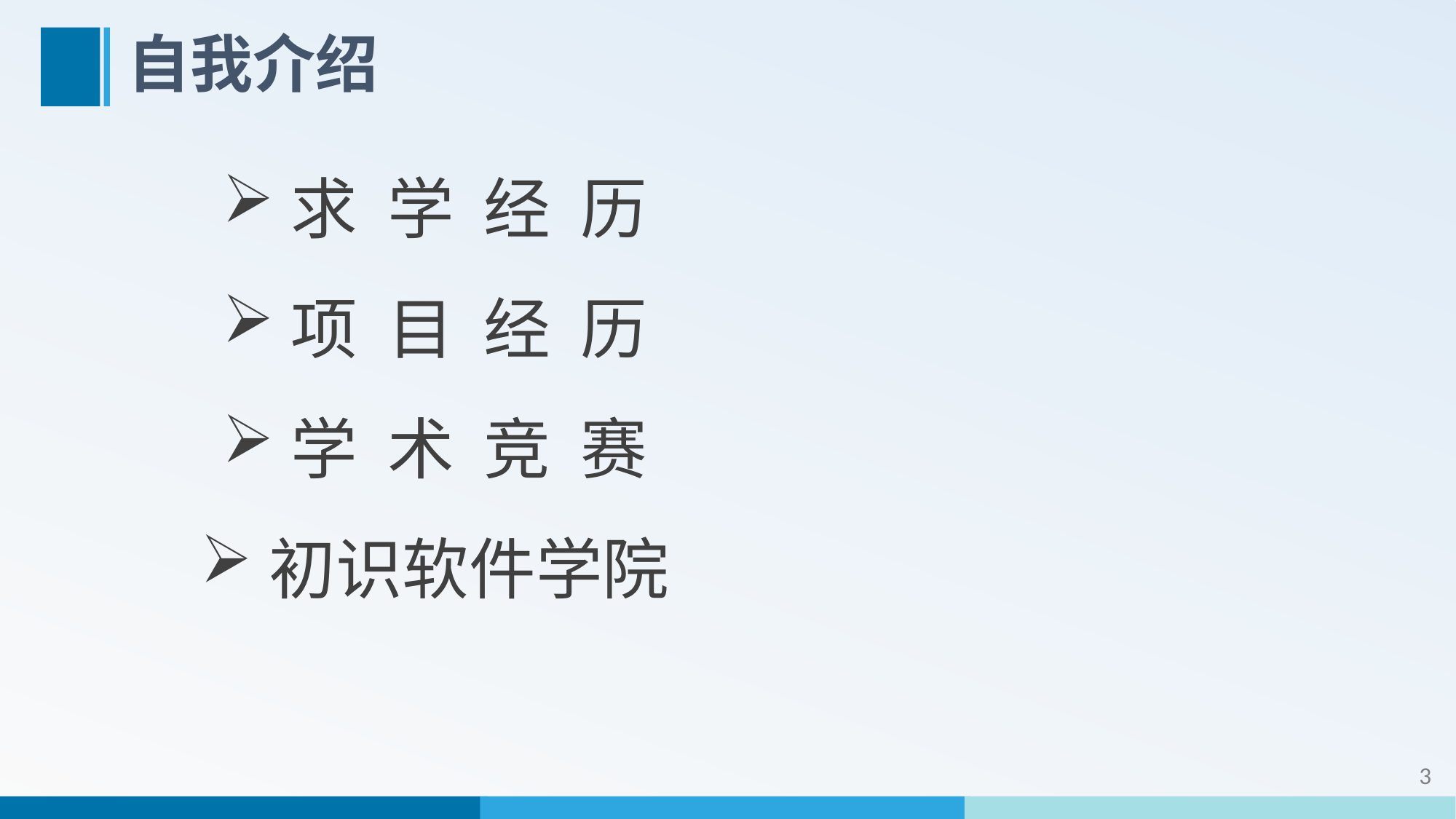

# 自我介绍
求  学  经  历
项  目  经  历
学  术  竞  赛
初识软件学院